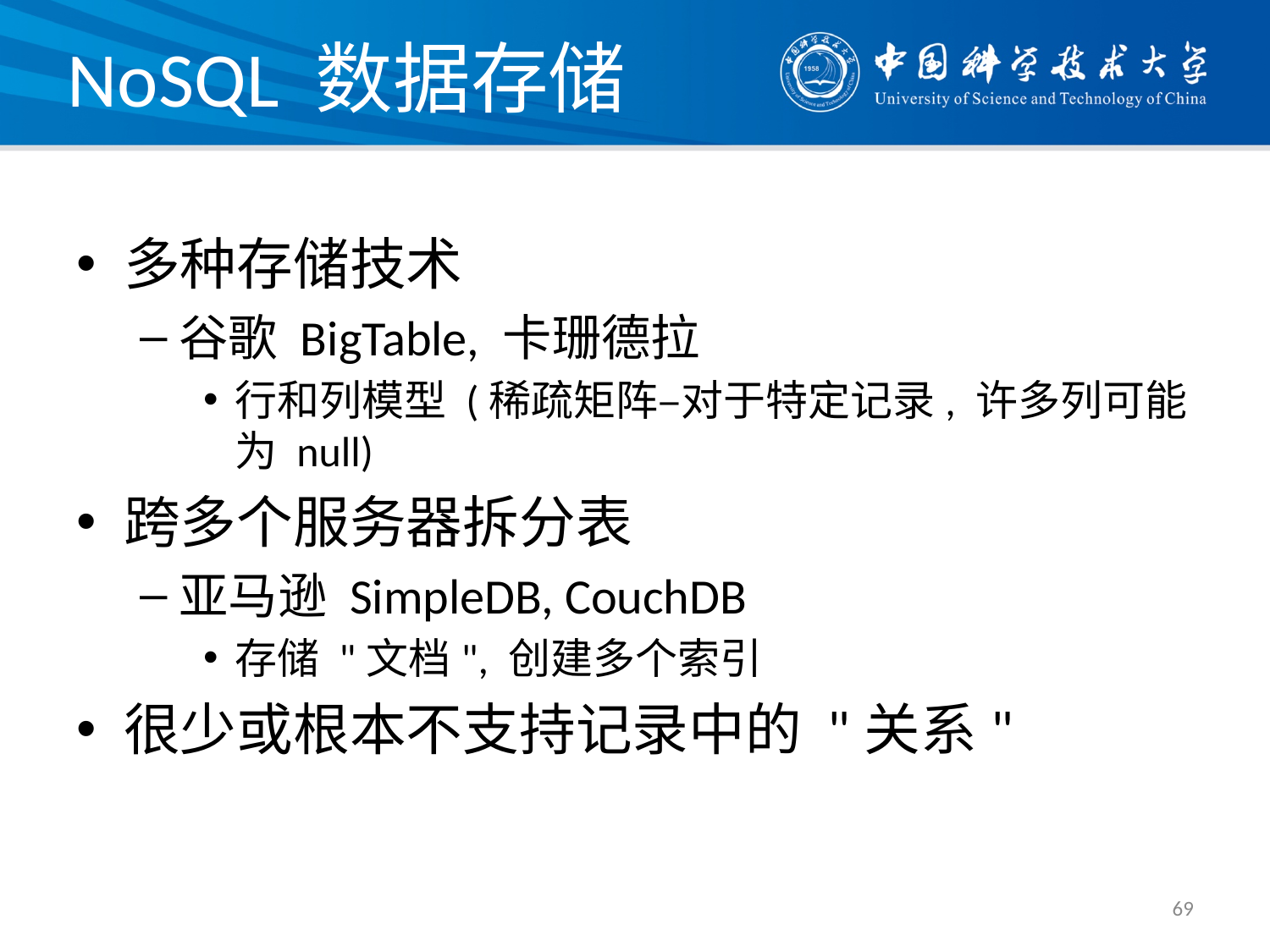

# NoSQL 数据存储
多种存储技术
谷歌 BigTable, 卡珊德拉
行和列模型 (稀疏矩阵–对于特定记录, 许多列可能为 null)
跨多个服务器拆分表
亚马逊 SimpleDB, CouchDB
存储 "文档", 创建多个索引
很少或根本不支持记录中的 "关系"
69